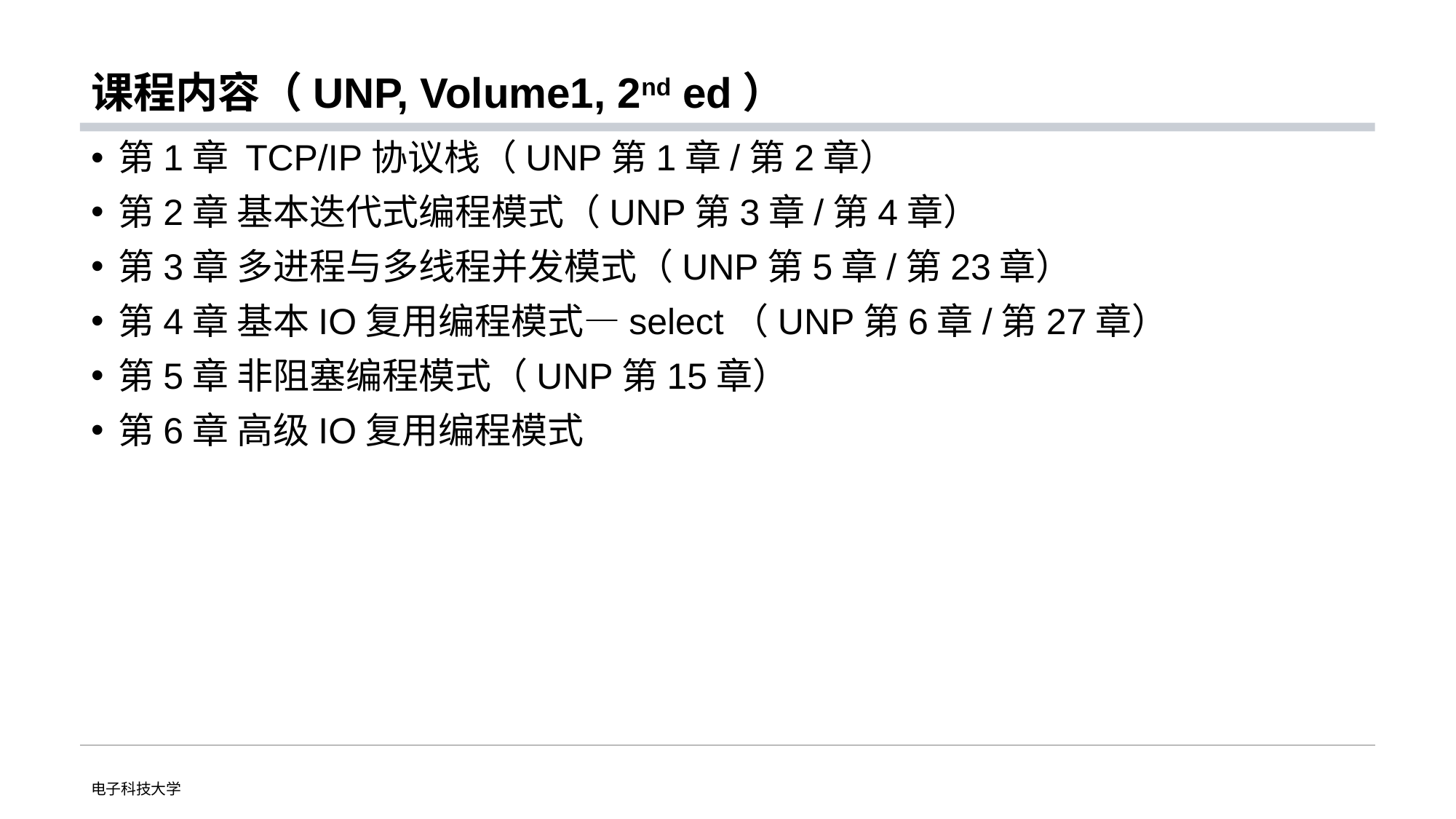

# 课程内容（UNP, Volume1, 2nd ed）
第1章 TCP/IP协议栈（UNP第1章/第2章）
第2章 基本迭代式编程模式（UNP第3章/第4章）
第3章 多进程与多线程并发模式（UNP第5章/第23章）
第4章 基本IO复用编程模式—select（UNP第6章/第27章）
第5章 非阻塞编程模式（UNP第15章）
第6章 高级IO复用编程模式

电子科技大学